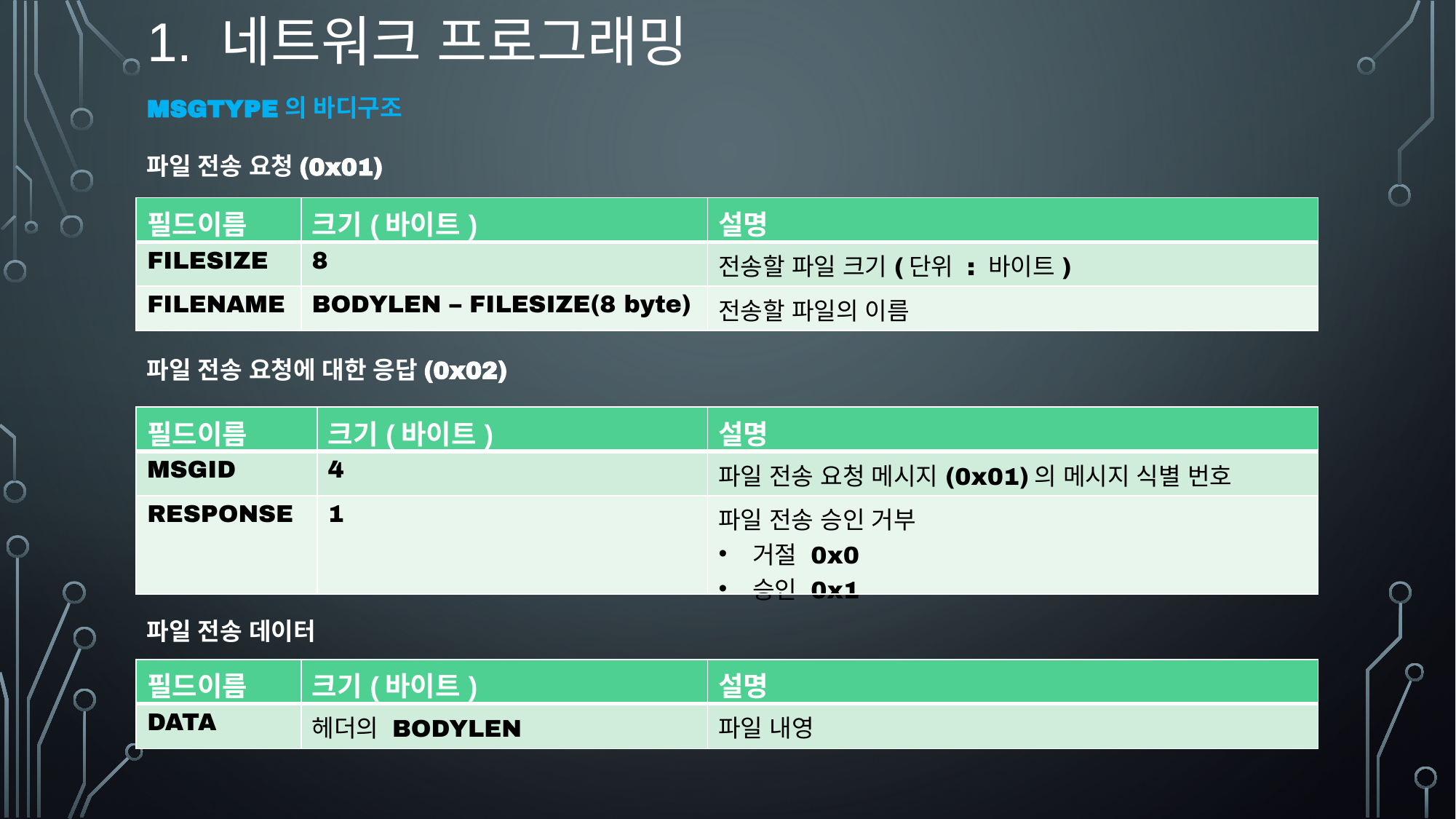

# 1. 네트워크 프로그래밍
MSGTYPE의 바디구조

파일 전송 요청(0x01)

파일 전송 요청에 대한 응답(0x02)

파일 전송 데이터
| 필드이름 | 크기(바이트) | 설명 |
| --- | --- | --- |
| FILESIZE | 8 | 전송할 파일 크기(단위 : 바이트) |
| FILENAME | BODYLEN – FILESIZE(8 byte) | 전송할 파일의 이름 |
| 필드이름 | 크기(바이트) | 설명 |
| --- | --- | --- |
| MSGID | 4 | 파일 전송 요청 메시지(0x01)의 메시지 식별 번호 |
| RESPONSE | 1 | 파일 전송 승인 거부 거절 0x0 승인 0x1 |
| 필드이름 | 크기(바이트) | 설명 |
| --- | --- | --- |
| DATA | 헤더의 BODYLEN | 파일 내영 |